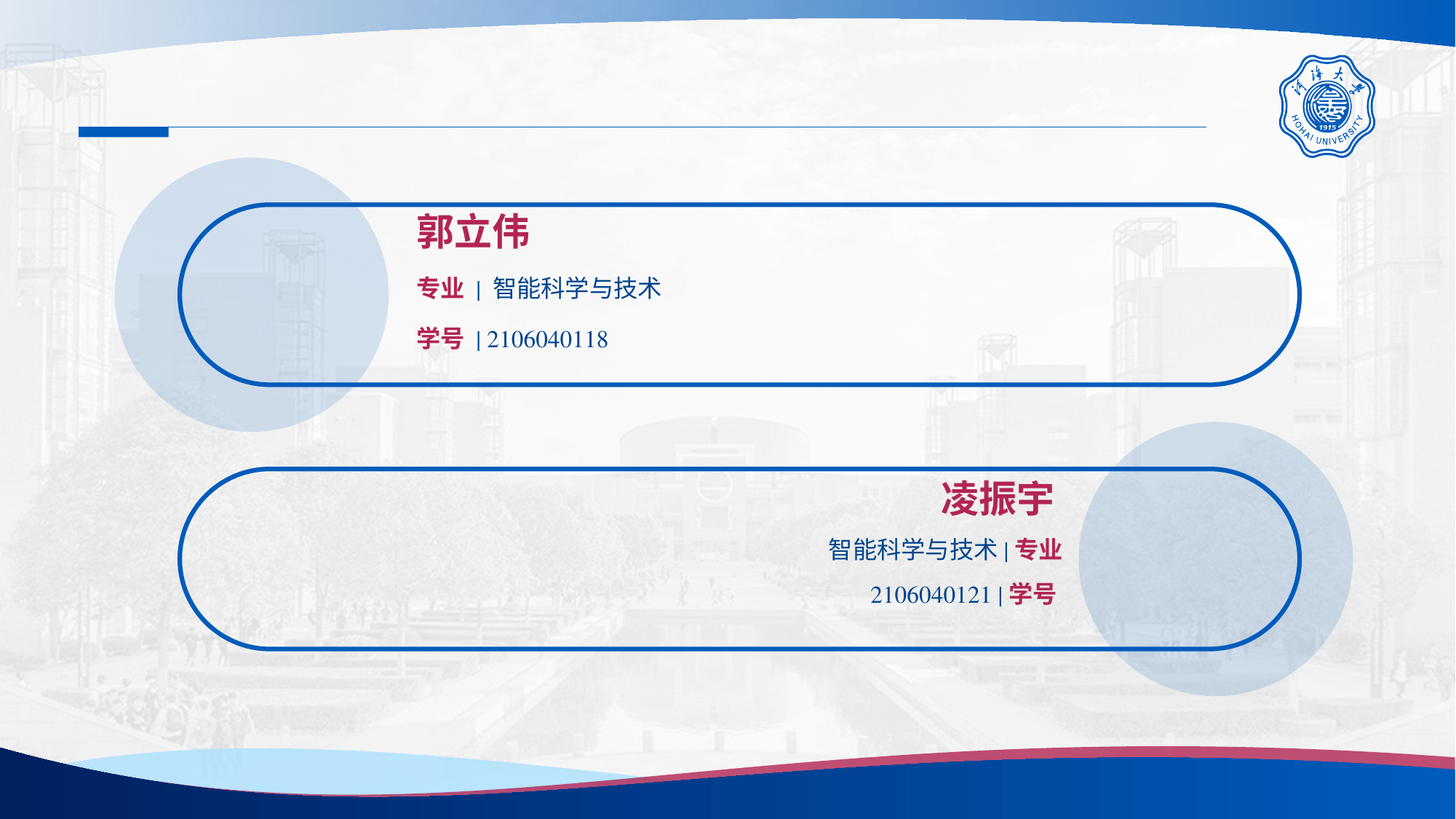

郭立伟
专业 | 智能科学与技术
学号 | 2106040118
凌振宇
智能科学与技术|专业
2106040121 |学号